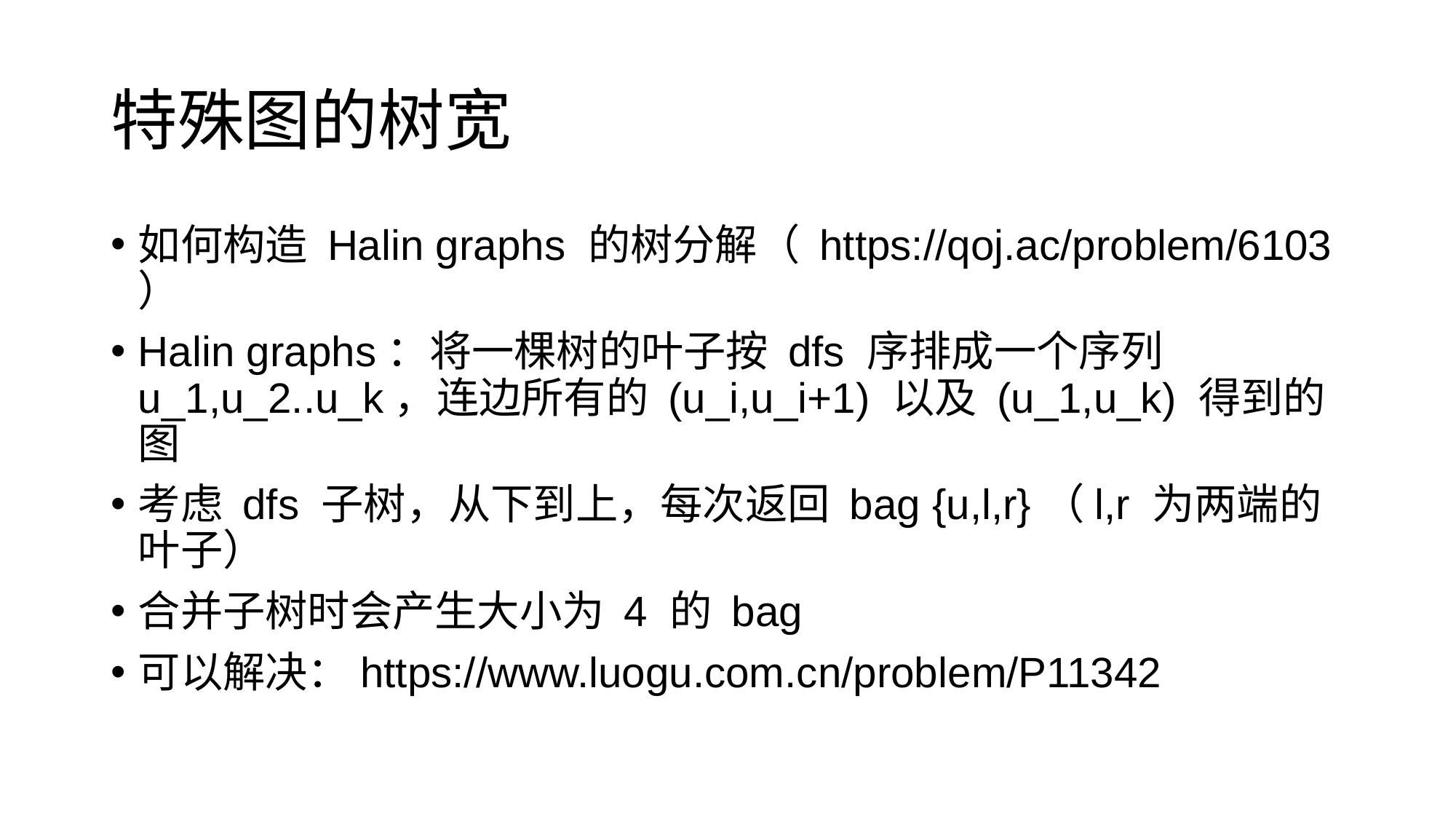

# 特殊图的树宽
如何构造 Halin graphs 的树分解（ https://qoj.ac/problem/6103 ）
Halin graphs：将一棵树的叶子按 dfs 序排成一个序列 u_1,u_2..u_k，连边所有的 (u_i,u_i+1) 以及 (u_1,u_k) 得到的图
考虑 dfs 子树，从下到上，每次返回 bag {u,l,r}（l,r 为两端的叶子）
合并子树时会产生大小为 4 的 bag
可以解决：https://www.luogu.com.cn/problem/P11342